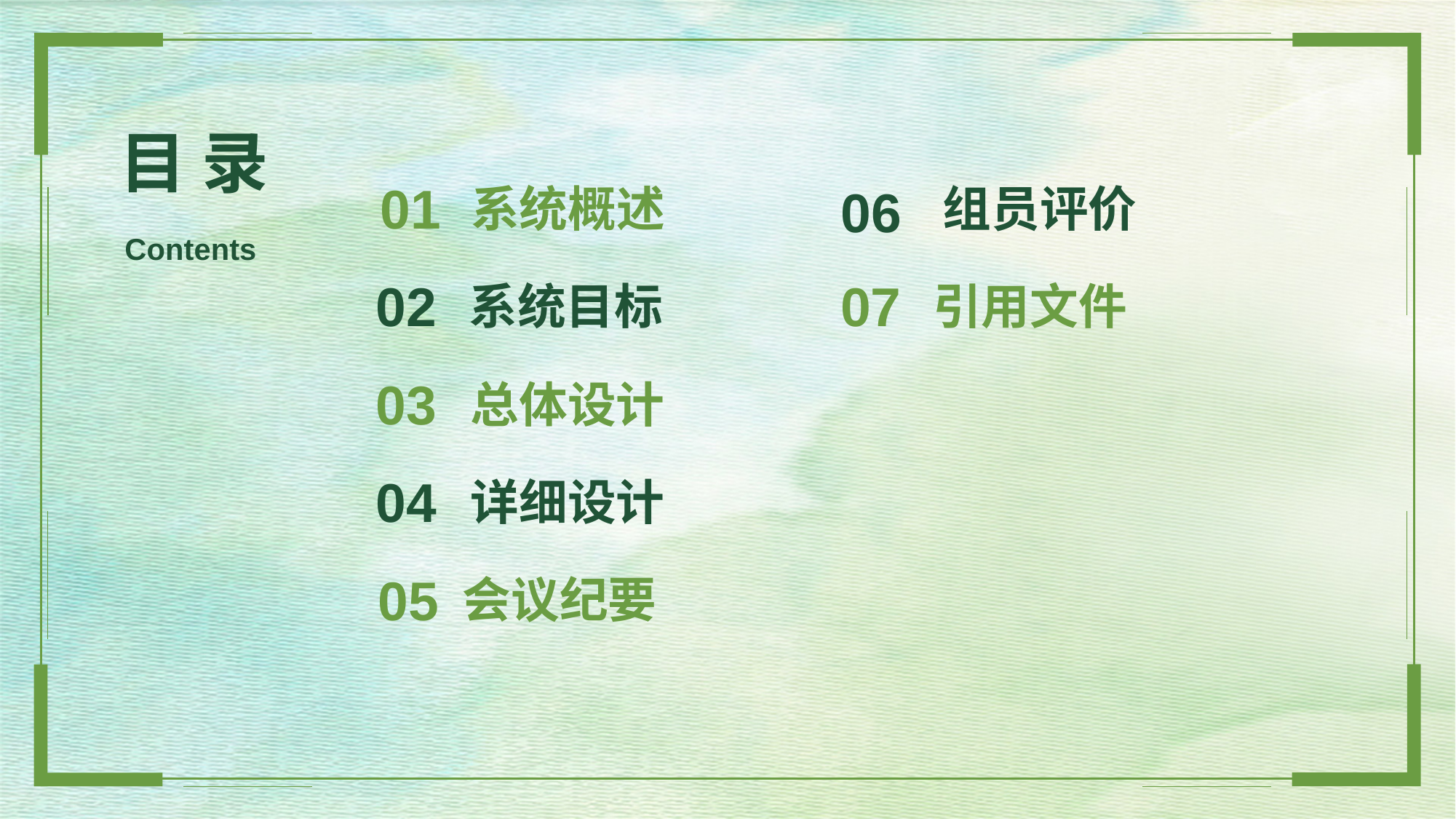

目 录
01
系统概述
组员评价
06
Contents
07
02
引用文件
系统目标
03
总体设计
04
详细设计
05
会议纪要